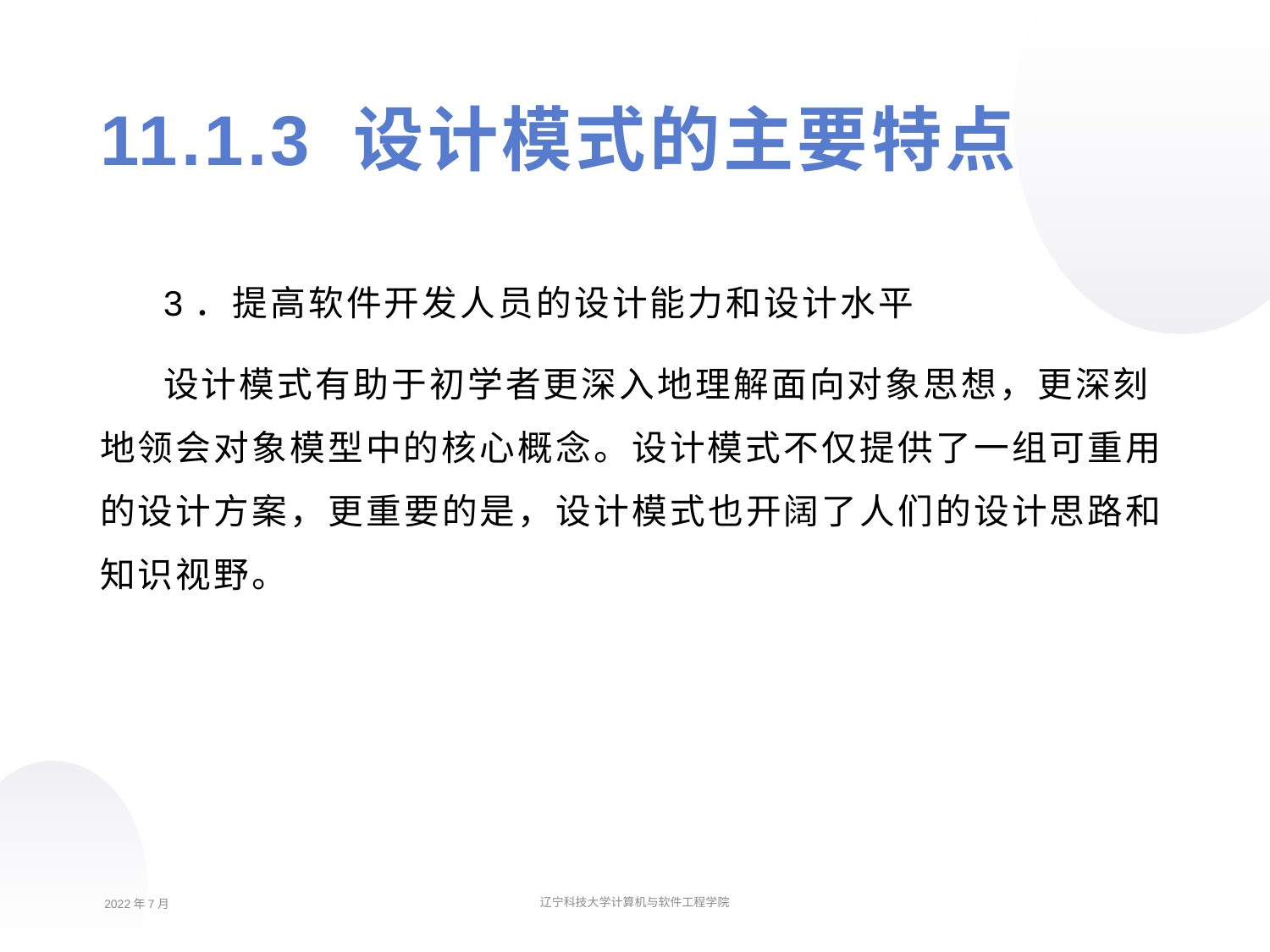

11.1.3 设计模式的主要特点
3．提高软件开发人员的设计能力和设计水平
设计模式有助于初学者更深入地理解面向对象思想，更深刻地领会对象模型中的核心概念。设计模式不仅提供了一组可重用的设计方案，更重要的是，设计模式也开阔了人们的设计思路和知识视野。

2022年7月
辽宁科技大学计算机与软件工程学院
16